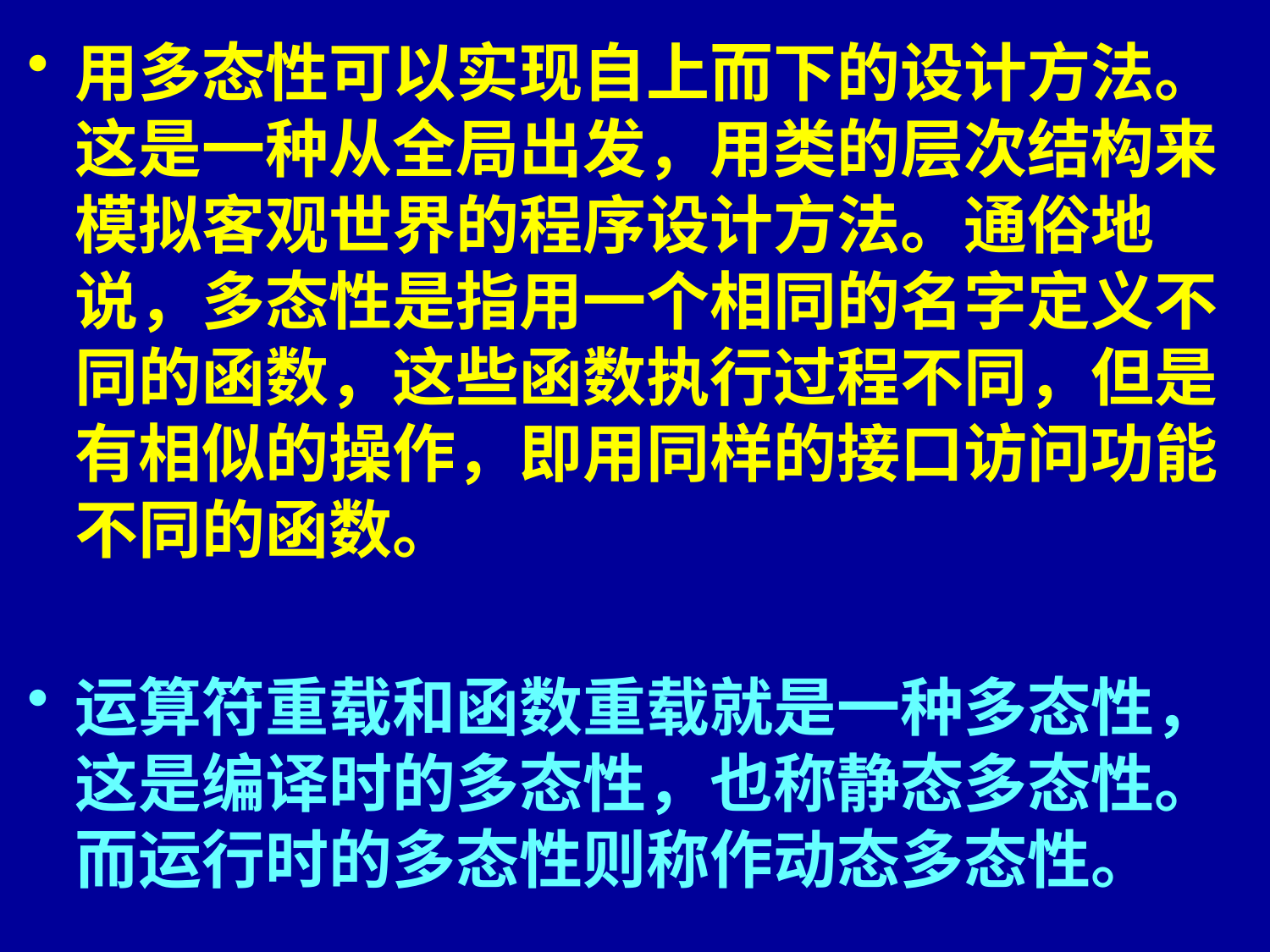

用多态性可以实现自上而下的设计方法。这是一种从全局出发，用类的层次结构来模拟客观世界的程序设计方法。通俗地说，多态性是指用一个相同的名字定义不同的函数，这些函数执行过程不同，但是有相似的操作，即用同样的接口访问功能不同的函数。

运算符重载和函数重载就是一种多态性，这是编译时的多态性，也称静态多态性。而运行时的多态性则称作动态多态性。